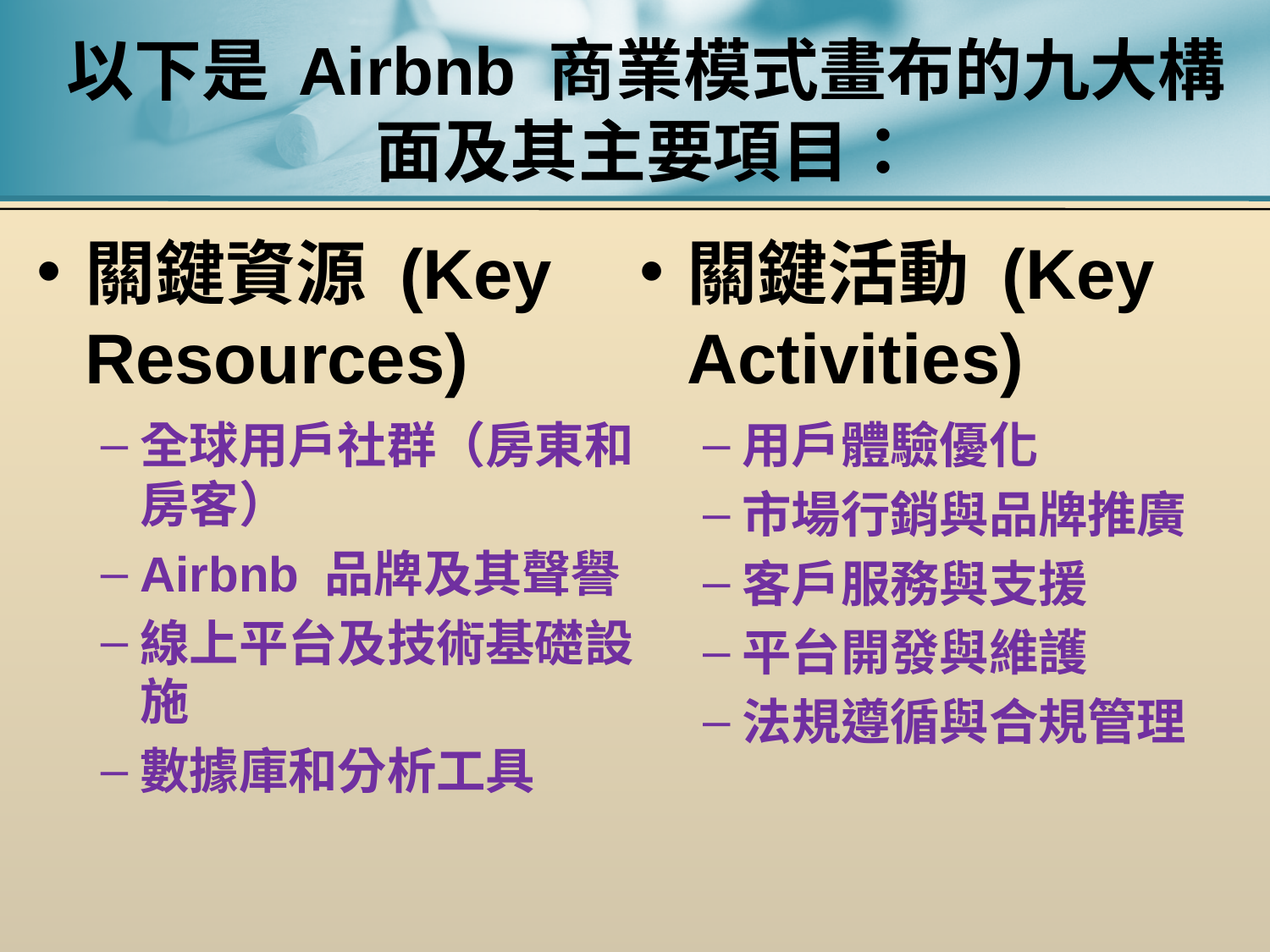

# 以下是 Airbnb 商業模式畫布的九大構面及其主要項目：
關鍵資源 (Key Resources)
全球用戶社群（房東和房客）
Airbnb 品牌及其聲譽
線上平台及技術基礎設施
數據庫和分析工具

關鍵活動 (Key Activities)
用戶體驗優化
市場行銷與品牌推廣
客戶服務與支援
平台開發與維護
法規遵循與合規管理